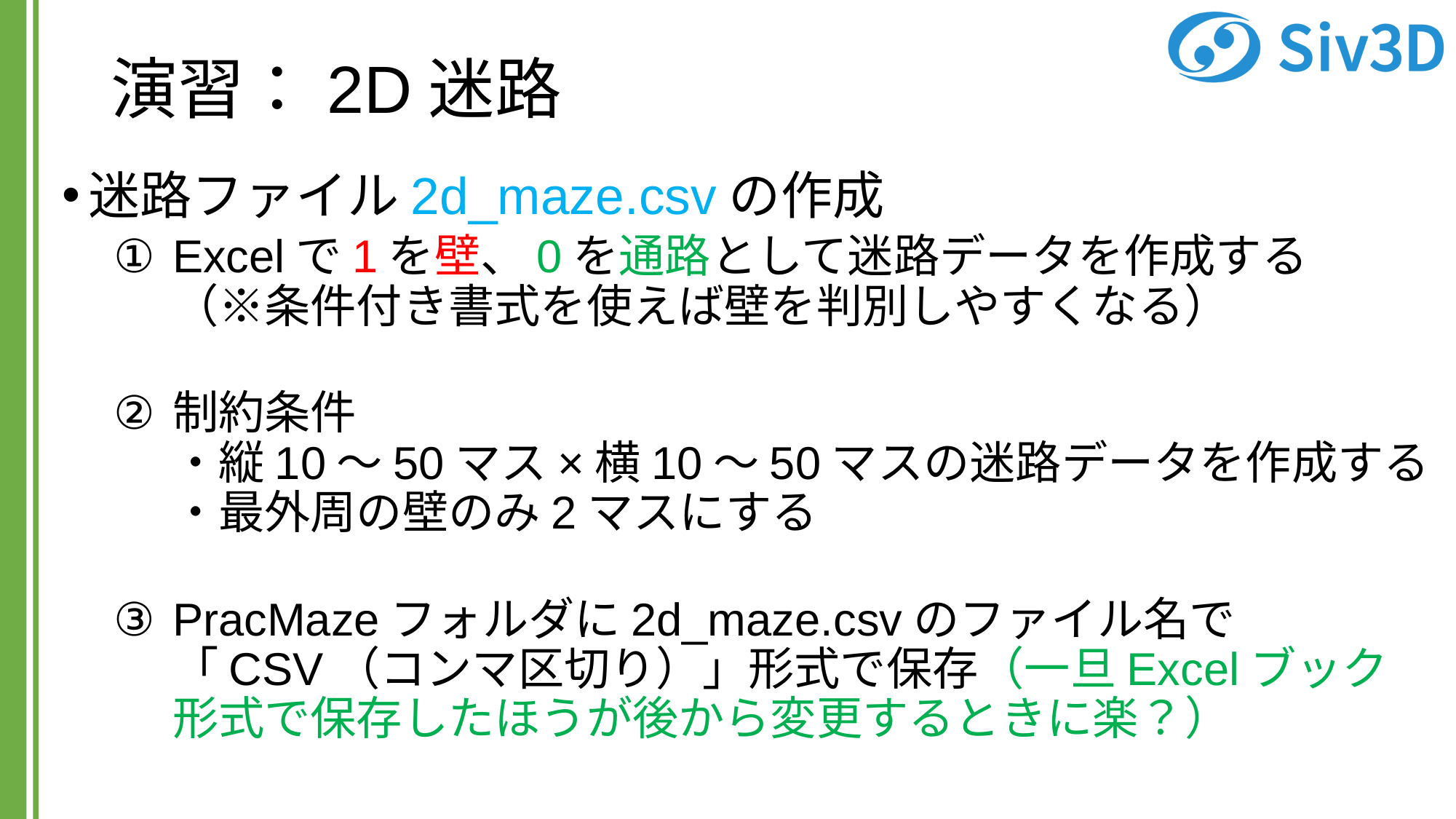

# 演習：2D迷路
迷路ファイル2d_maze.csvの作成
Excelで1を壁、0を通路として迷路データを作成する
（※条件付き書式を使えば壁を判別しやすくなる）
制約条件
・縦10～50マス×横10～50マスの迷路データを作成する
・最外周の壁のみ2マスにする
PracMazeフォルダに2d_maze.csvのファイル名で
「CSV（コンマ区切り）」形式で保存（一旦Excelブック形式で保存したほうが後から変更するときに楽？）